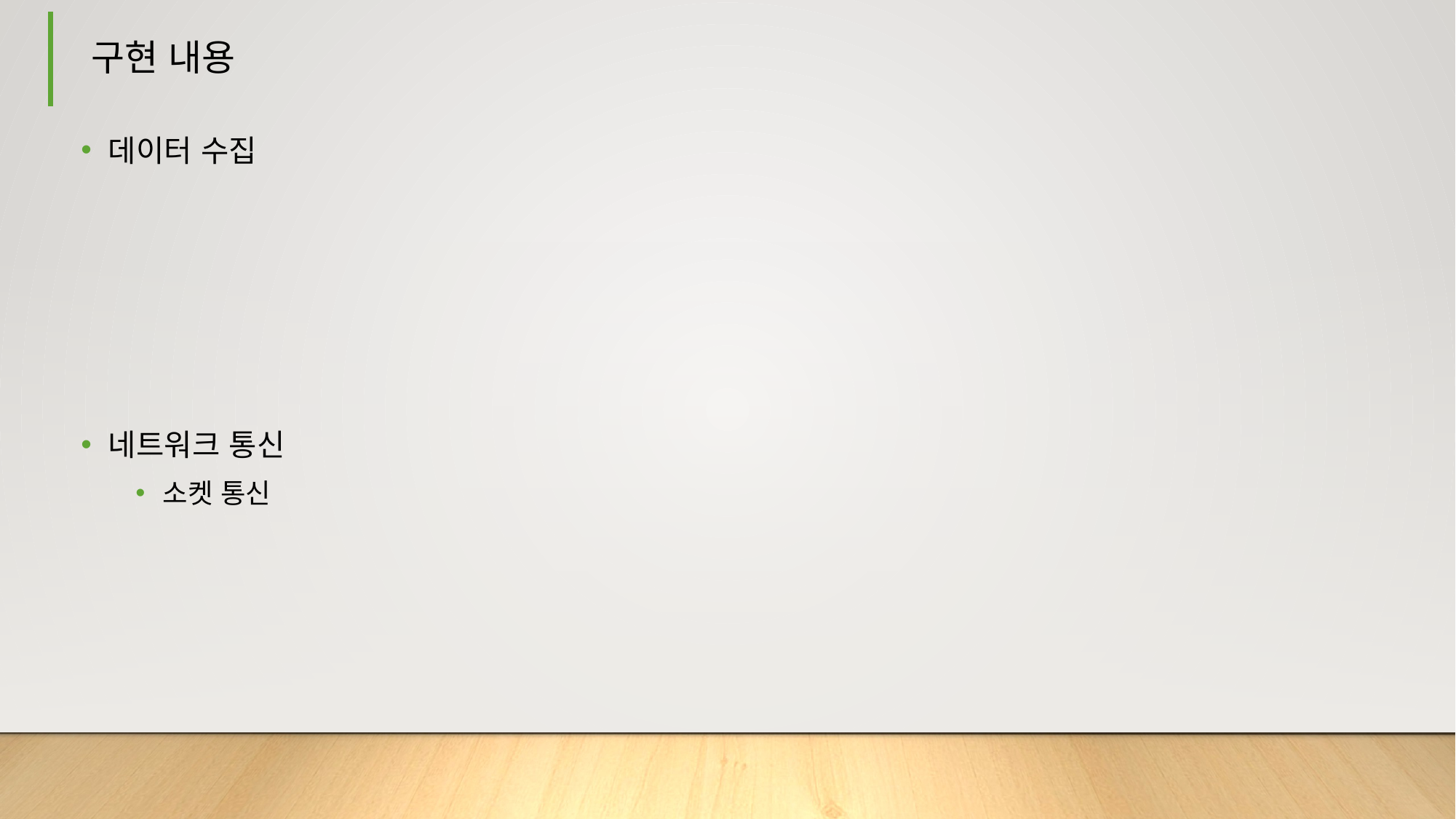

# 구현 내용
데이터 수집

네트워크 통신
소켓 통신